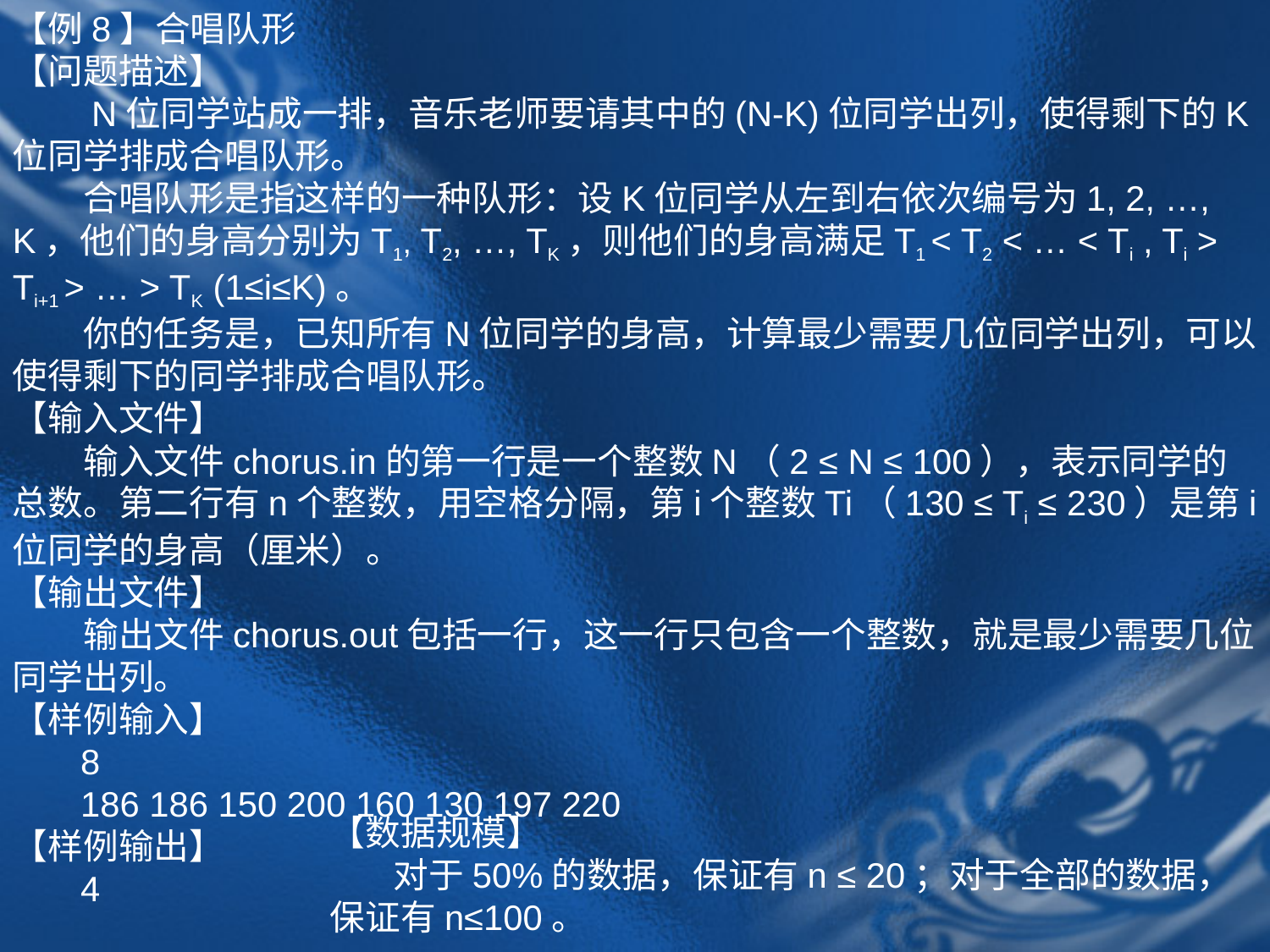

【例8】合唱队形
【问题描述】
　　N位同学站成一排，音乐老师要请其中的(N-K)位同学出列，使得剩下的K位同学排成合唱队形。
　　合唱队形是指这样的一种队形：设K位同学从左到右依次编号为1, 2, …, K，他们的身高分别为T1, T2, …, TK，则他们的身高满足T1 < T2 < … < Ti , Ti > Ti+1 > … > TK (1≤i≤K)。
　　你的任务是，已知所有N位同学的身高，计算最少需要几位同学出列，可以使得剩下的同学排成合唱队形。
【输入文件】
　　输入文件chorus.in的第一行是一个整数N（2 ≤ N ≤ 100），表示同学的总数。第二行有n个整数，用空格分隔，第i个整数Ti（130 ≤ Ti ≤ 230）是第i位同学的身高（厘米）。
【输出文件】
　　输出文件chorus.out包括一行，这一行只包含一个整数，就是最少需要几位同学出列。
【样例输入】
       8
       186 186 150 200 160 130 197 220
【样例输出】
       4
【数据规模】
       对于50%的数据，保证有n ≤ 20；对于全部的数据，保证有n≤100。